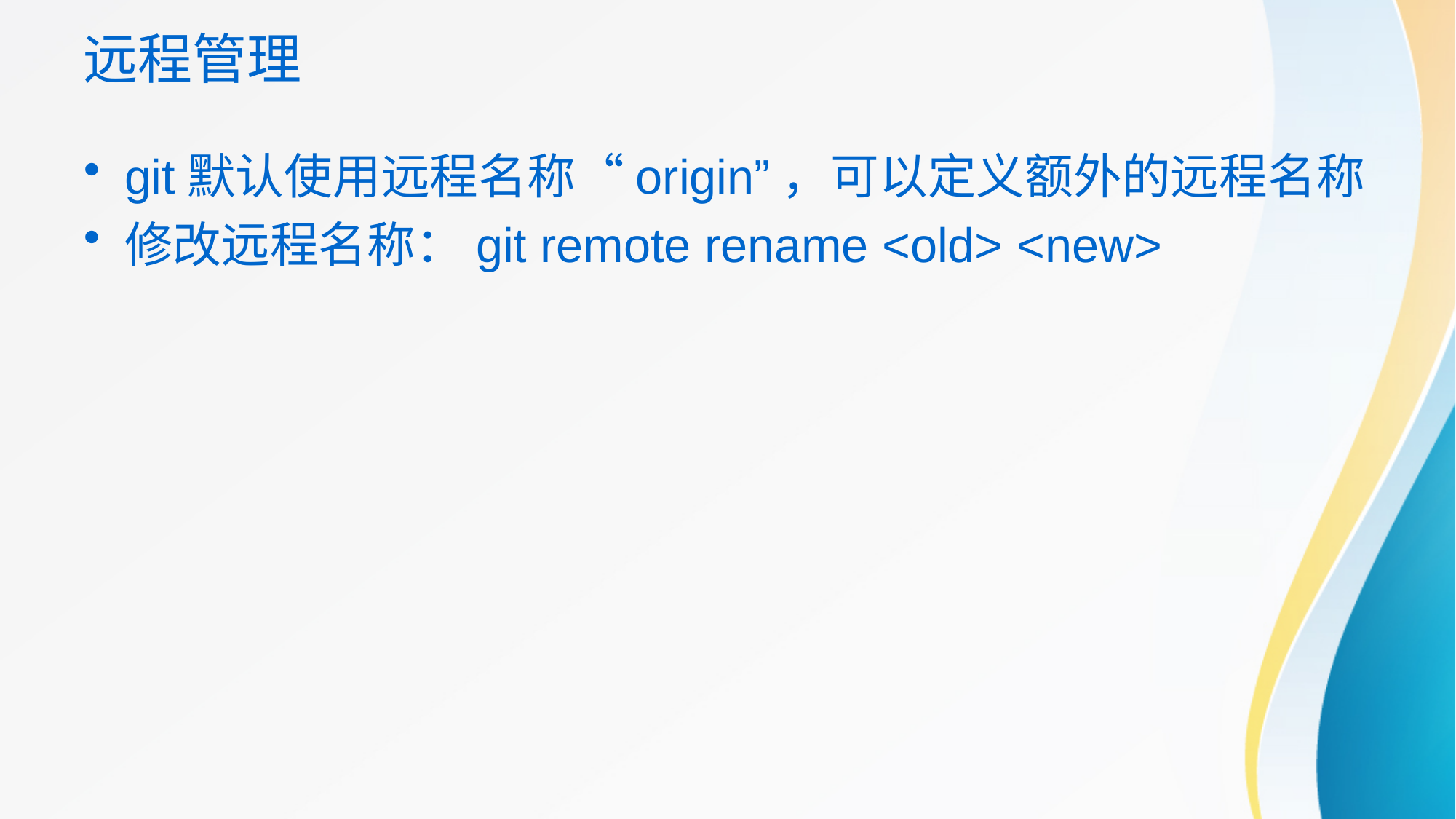

# 远程管理
git默认使用远程名称“origin”，可以定义额外的远程名称
修改远程名称：git remote rename <old> <new>